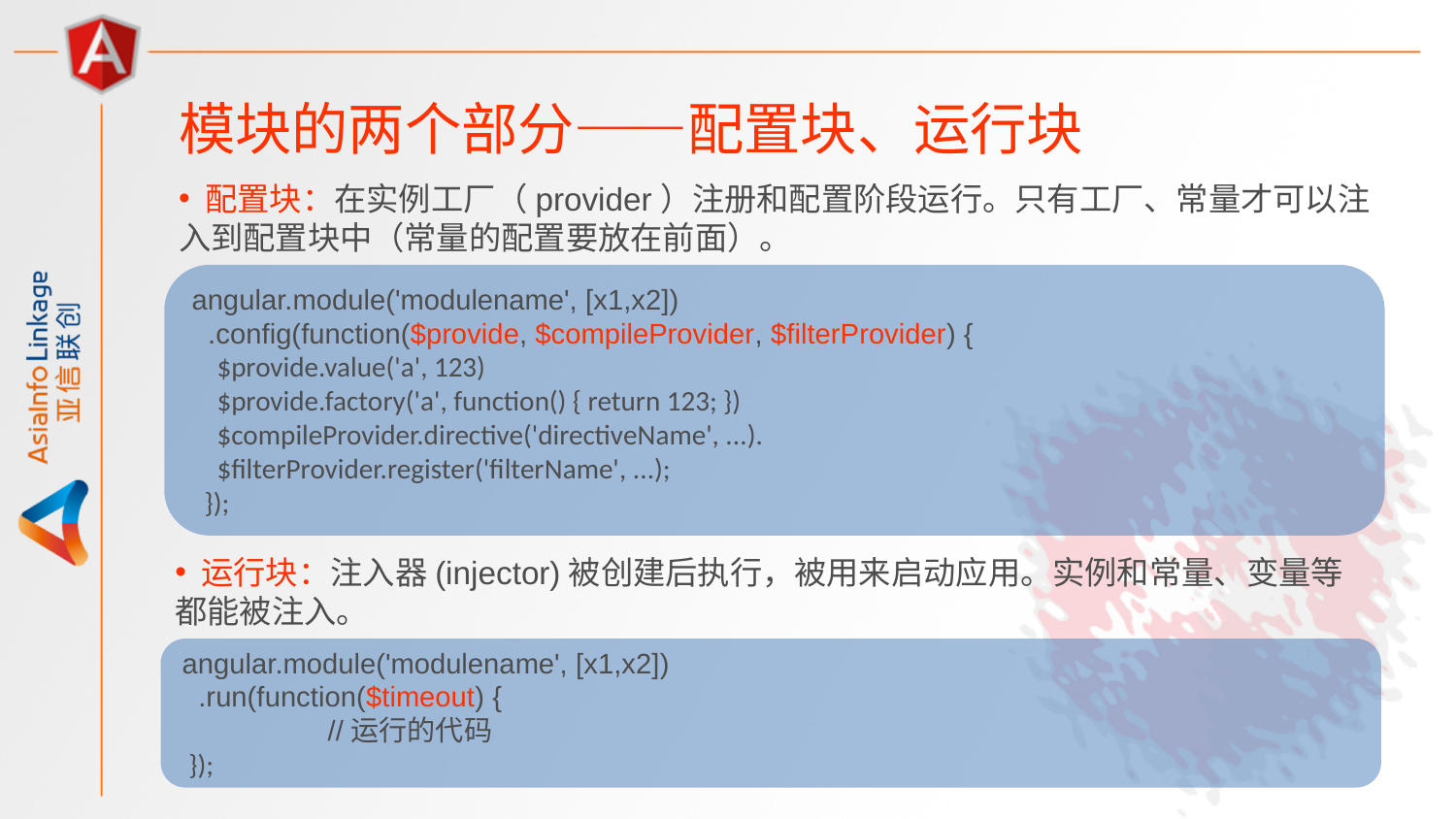

模块的两个部分——配置块、运行块
 配置块：在实例工厂（provider）注册和配置阶段运行。只有工厂、常量才可以注入到配置块中（常量的配置要放在前面）。
angular.module('modulename', [x1,x2])
  .config(function($provide, $compileProvider, $filterProvider) {
    $provide.value('a', 123)
    $provide.factory('a', function() { return 123; })
    $compileProvider.directive('directiveName', ...).
    $filterProvider.register('filterName', ...);
  });
 运行块：注入器(injector)被创建后执行，被用来启动应用。实例和常量、变量等都能被注入。
angular.module('modulename', [x1,x2])
  .run(function($timeout) {
	//运行的代码
 });